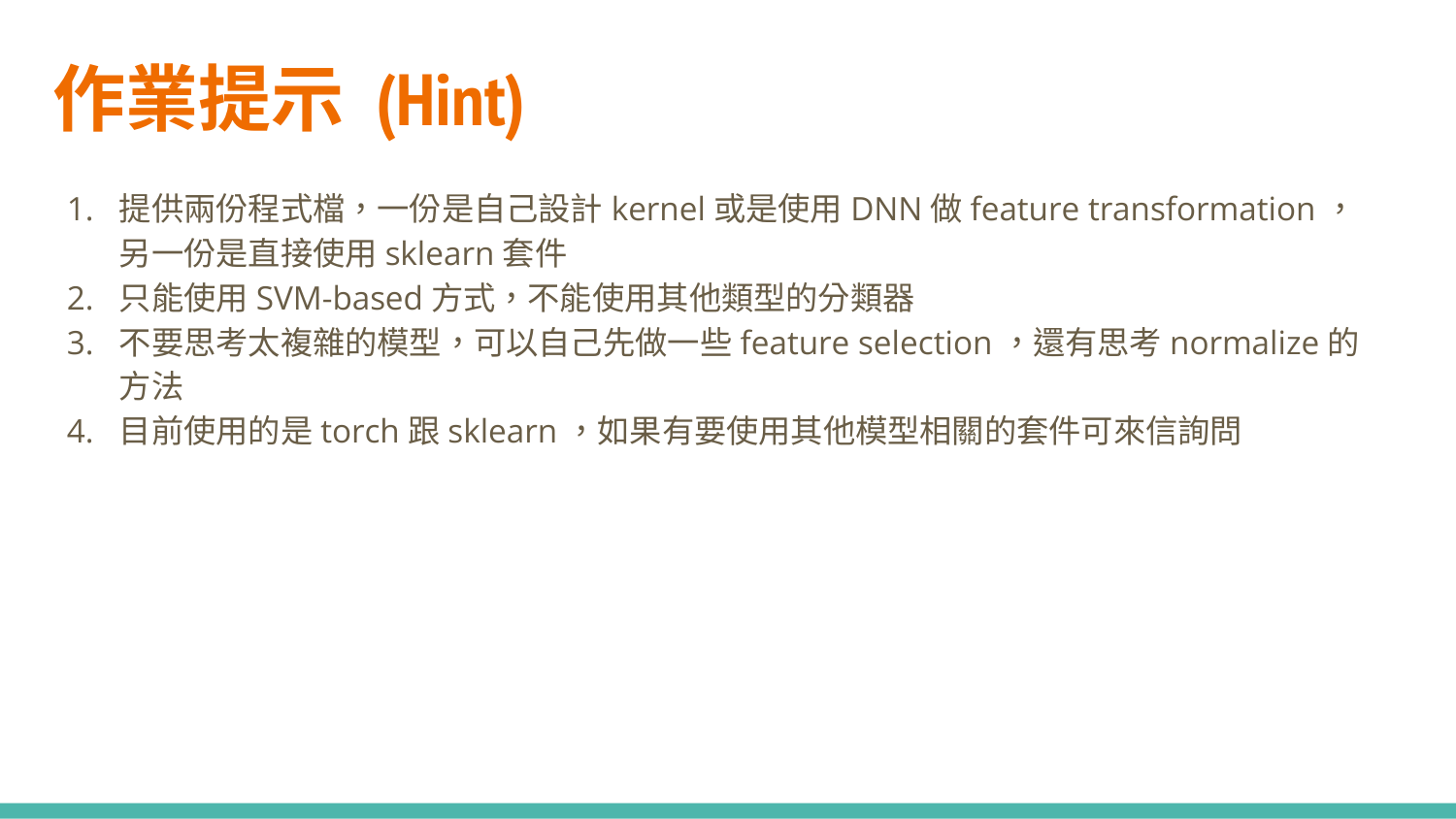

# 作業提示 (Hint)
提供兩份程式檔，一份是自己設計kernel或是使用DNN做feature transformation，另一份是直接使用sklearn套件
只能使用SVM-based方式，不能使用其他類型的分類器
不要思考太複雜的模型，可以自己先做一些feature selection，還有思考normalize的方法
目前使用的是torch跟sklearn，如果有要使用其他模型相關的套件可來信詢問